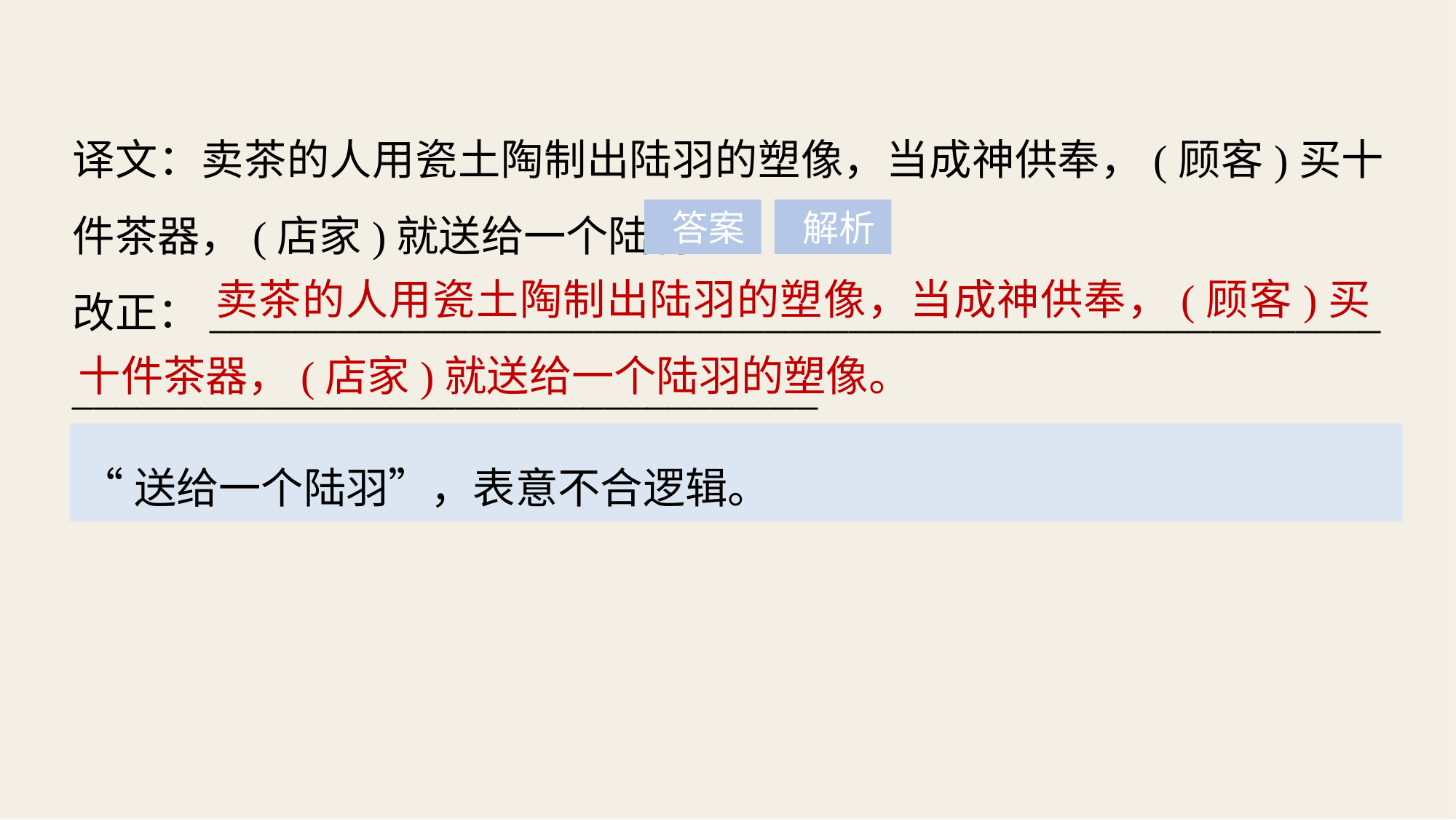

译文：卖茶的人用瓷土陶制出陆羽的塑像，当成神供奉，(顾客)买十件茶器，(店家)就送给一个陆羽。
改正：_______________________________________________________
___________________________________
 答案
 解析
            卖茶的人用瓷土陶制出陆羽的塑像，当成神供奉，(顾客)买十件茶器，(店家)就送给一个陆羽的塑像。

“送给一个陆羽”，表意不合逻辑。